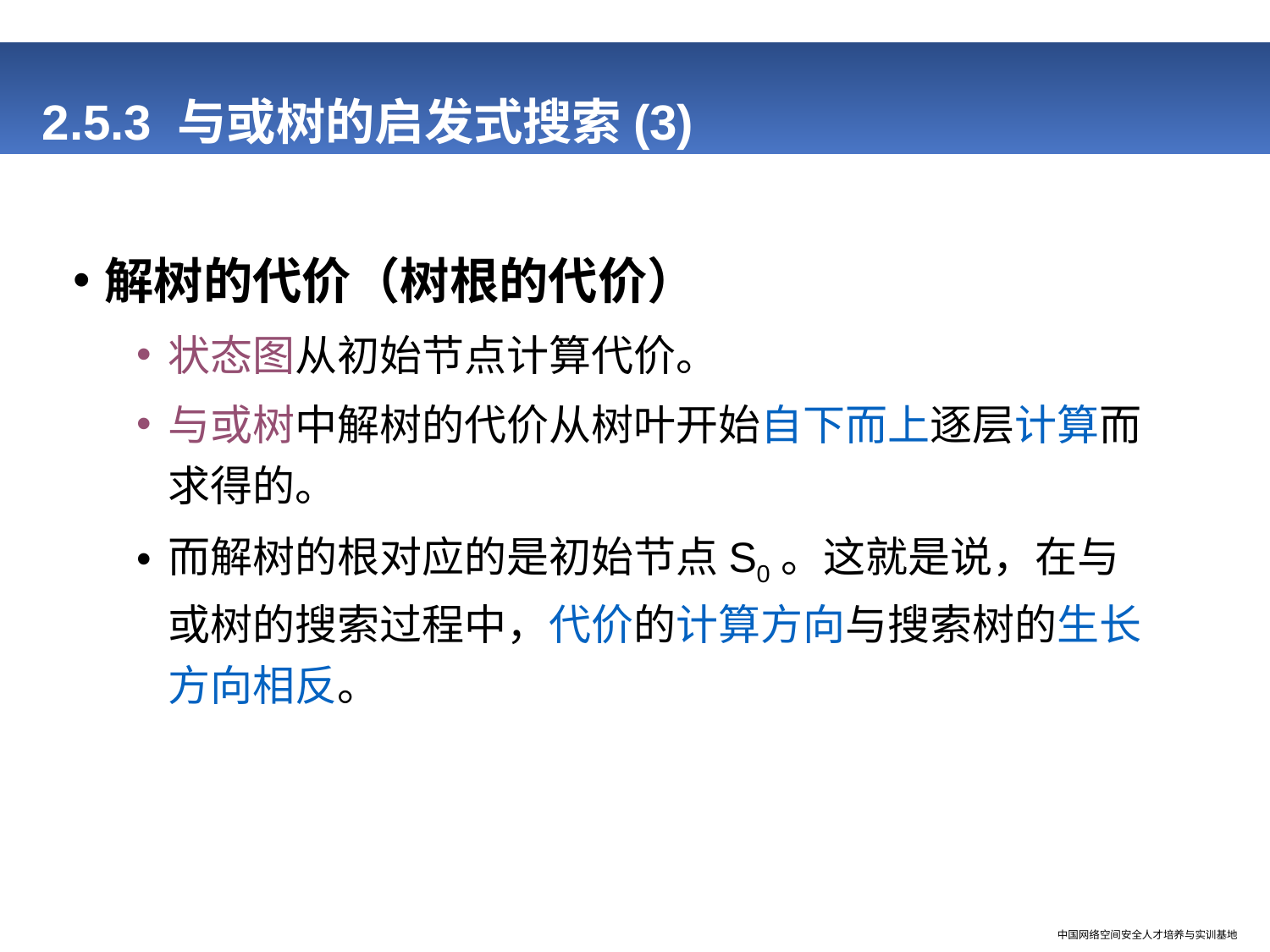

# 2.5.3 与或树的启发式搜索(3)
解树的代价（树根的代价）
状态图从初始节点计算代价。
与或树中解树的代价从树叶开始自下而上逐层计算而求得的。
而解树的根对应的是初始节点S0。这就是说，在与或树的搜索过程中，代价的计算方向与搜索树的生长方向相反。